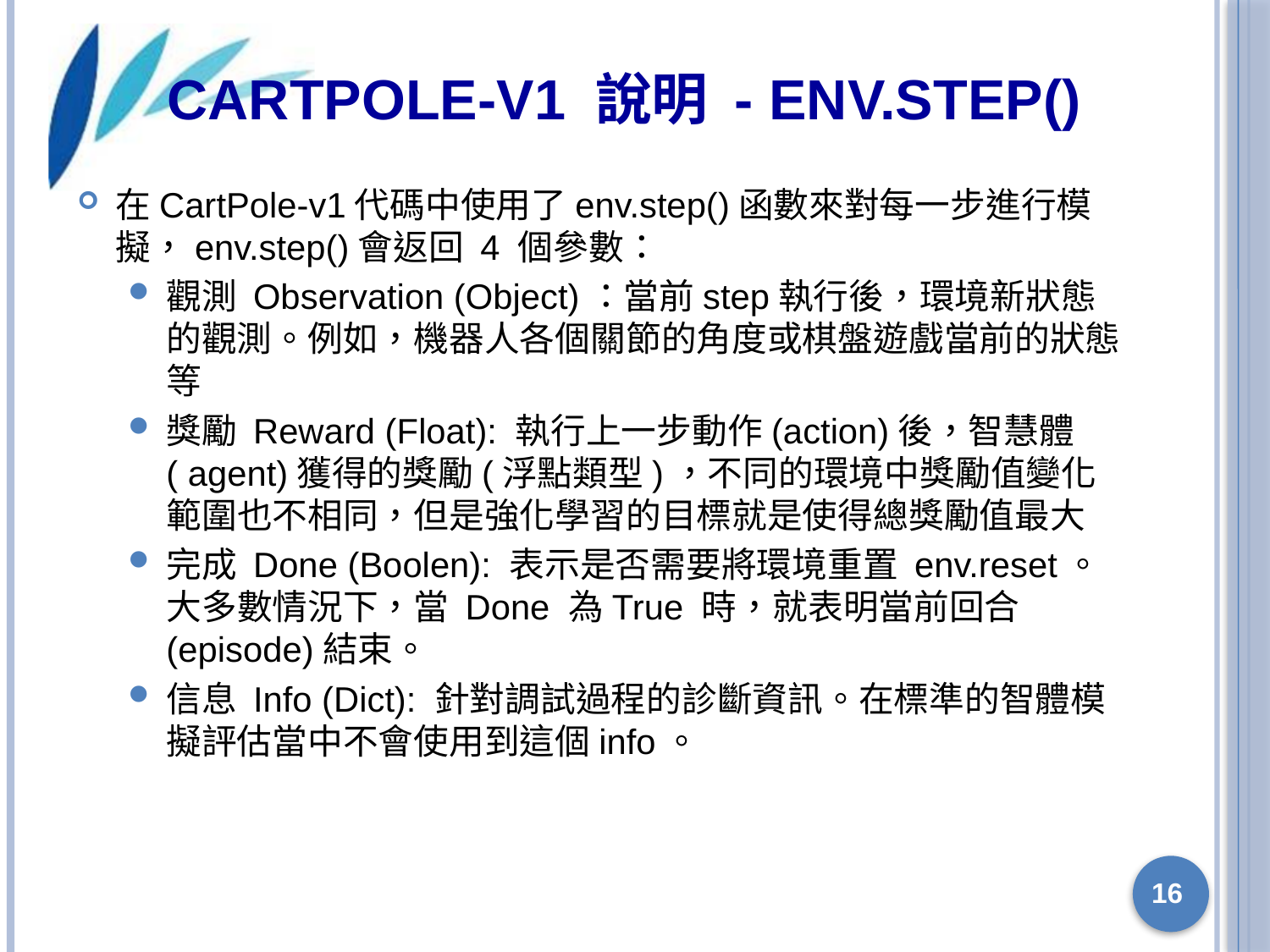

# CartPole-v1 說明 - env.step()
在CartPole-v1代碼中使用了env.step()函數來對每一步進行模擬，env.step()會返回 4 個參數：
觀測 Observation (Object)：當前step執行後，環境新狀態的觀測。例如，機器人各個關節的角度或棋盤遊戲當前的狀態等
獎勵 Reward (Float): 執行上一步動作(action)後，智慧體( agent)獲得的獎勵(浮點類型)，不同的環境中獎勵值變化範圍也不相同，但是強化學習的目標就是使得總獎勵值最大
完成 Done (Boolen): 表示是否需要將環境重置 env.reset。大多數情況下，當 Done 為True 時，就表明當前回合(episode)結束。
信息 Info (Dict): 針對調試過程的診斷資訊。在標準的智體模擬評估當中不會使用到這個info。

16